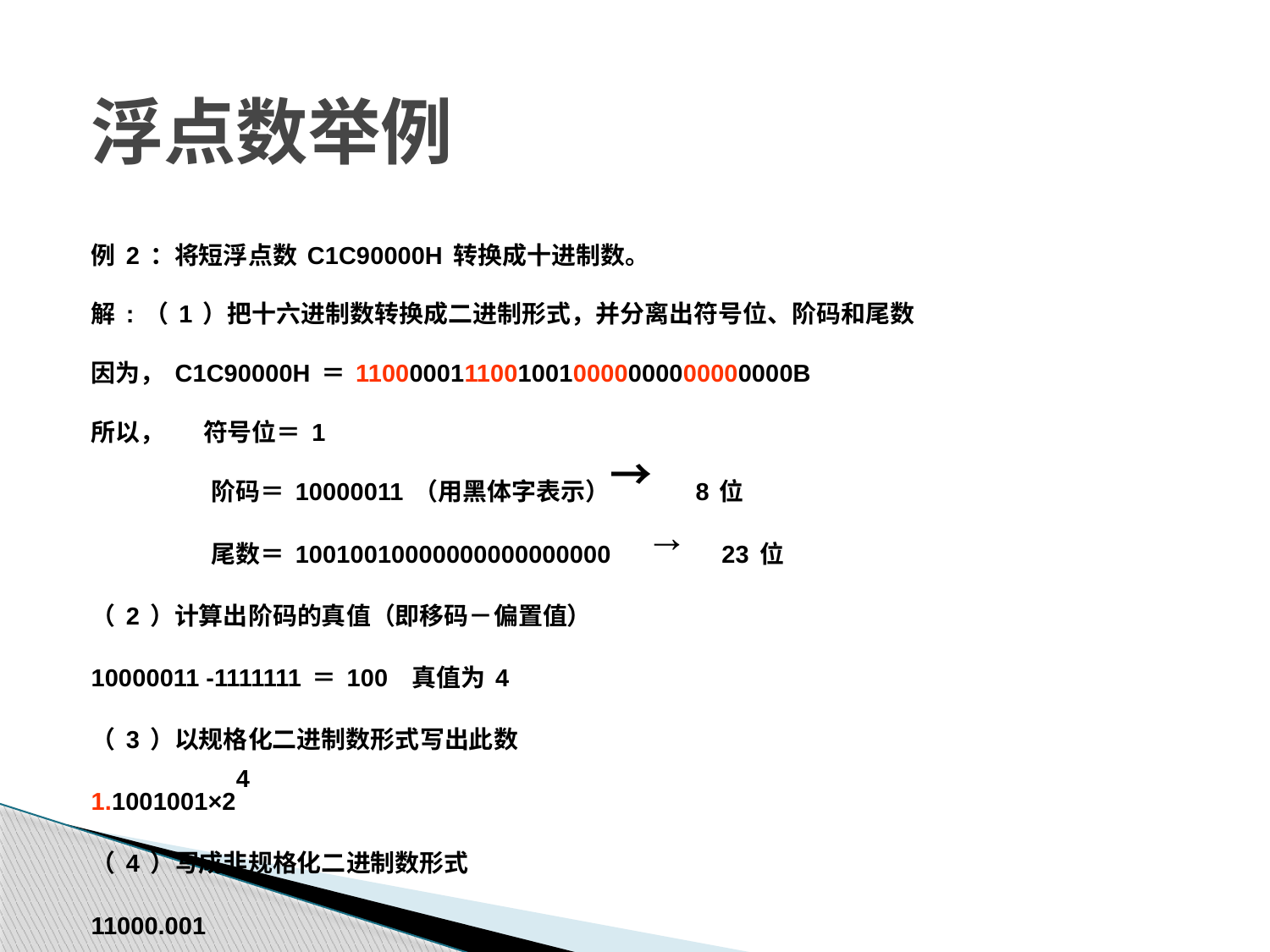

# 浮点数举例
例2：将短浮点数C1C90000H转换成十进制数。
解:（1）把十六进制数转换成二进制形式，并分离出符号位、阶码和尾数
因为，C1C90000H＝11000001110010010000000000000000B
所以，       符号位＝1
                    阶码＝10000011（用黑体字表示）→      8位
                    尾数＝10010010000000000000000     →     23位
（2）计算出阶码的真值（即移码－偏置值）
10000011 -1111111＝100  真值为4
（3）以规格化二进制数形式写出此数
1.1001001×24
（4）写成非规格化二进制数形式
11000.001
(5)转换成十进制数,并加上符号位
（11000.001）2＝（25.125）10